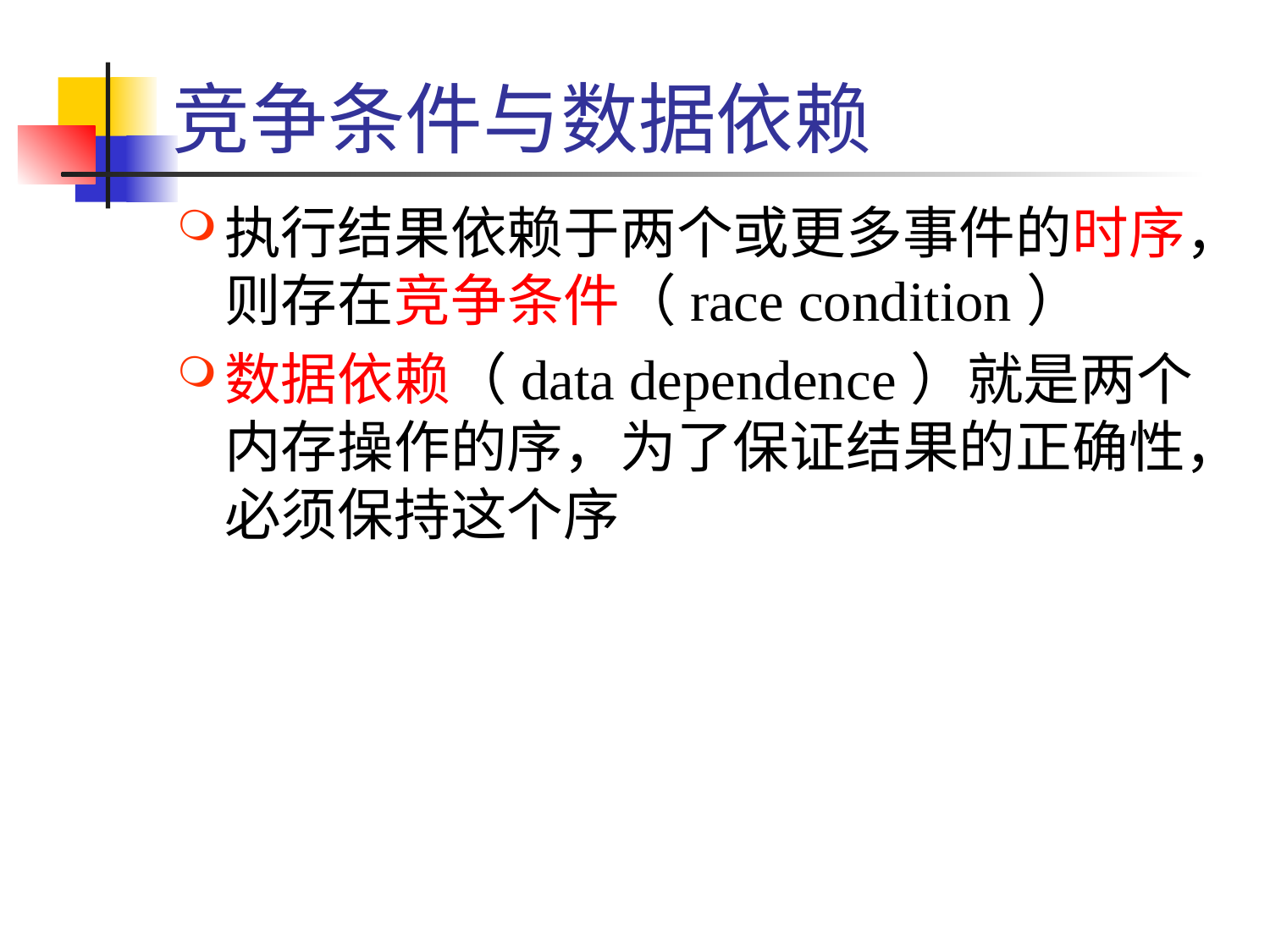

# 竞争条件与数据依赖
执行结果依赖于两个或更多事件的时序，则存在竞争条件（race condition）
数据依赖（data dependence）就是两个内存操作的序，为了保证结果的正确性，必须保持这个序